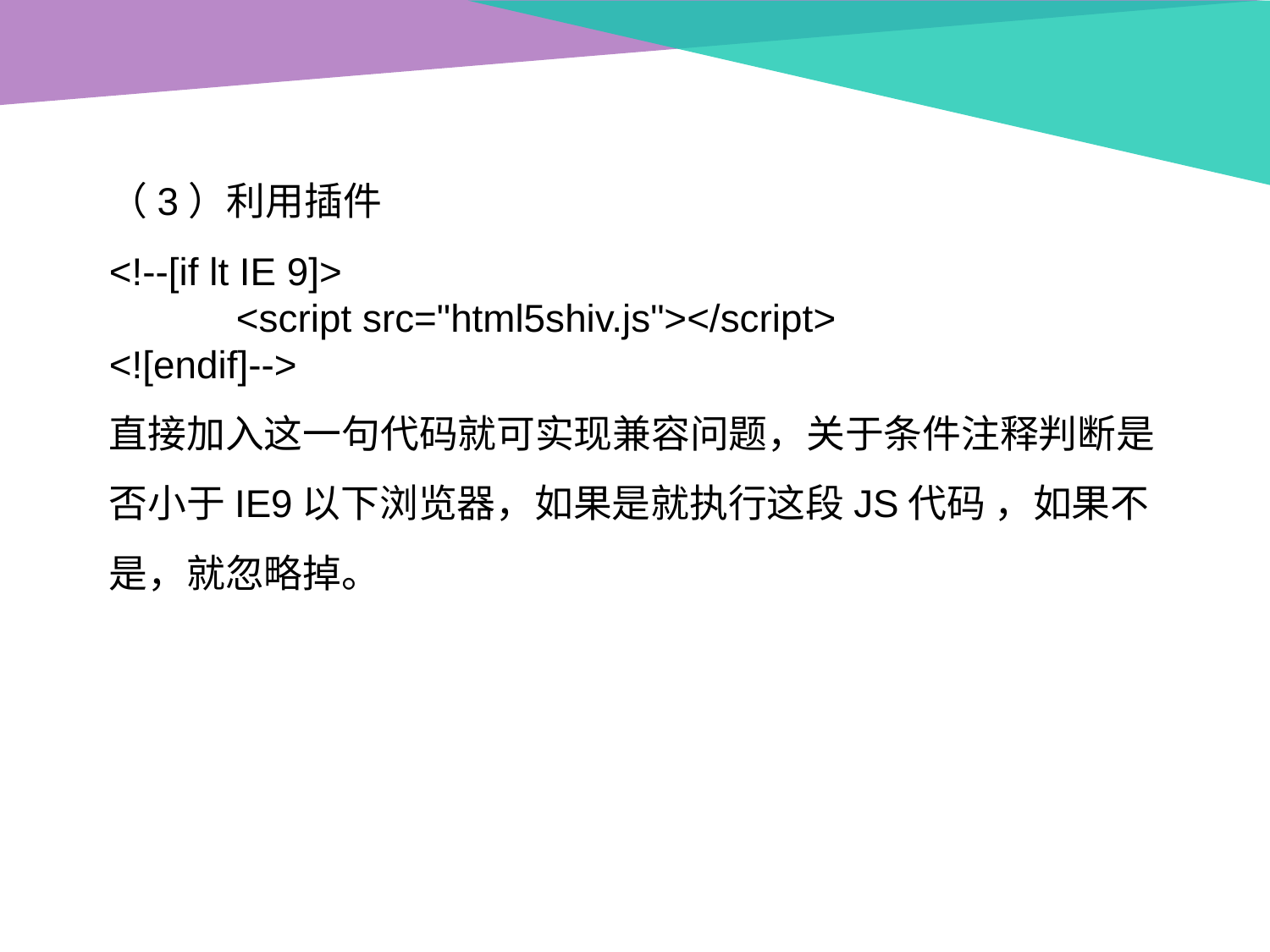

（3）利用插件
<!--[if lt IE 9]>
	<script src="html5shiv.js"></script>
<![endif]-->
直接加入这一句代码就可实现兼容问题，关于条件注释判断是否小于IE9以下浏览器，如果是就执行这段JS代码 ，如果不是，就忽略掉。